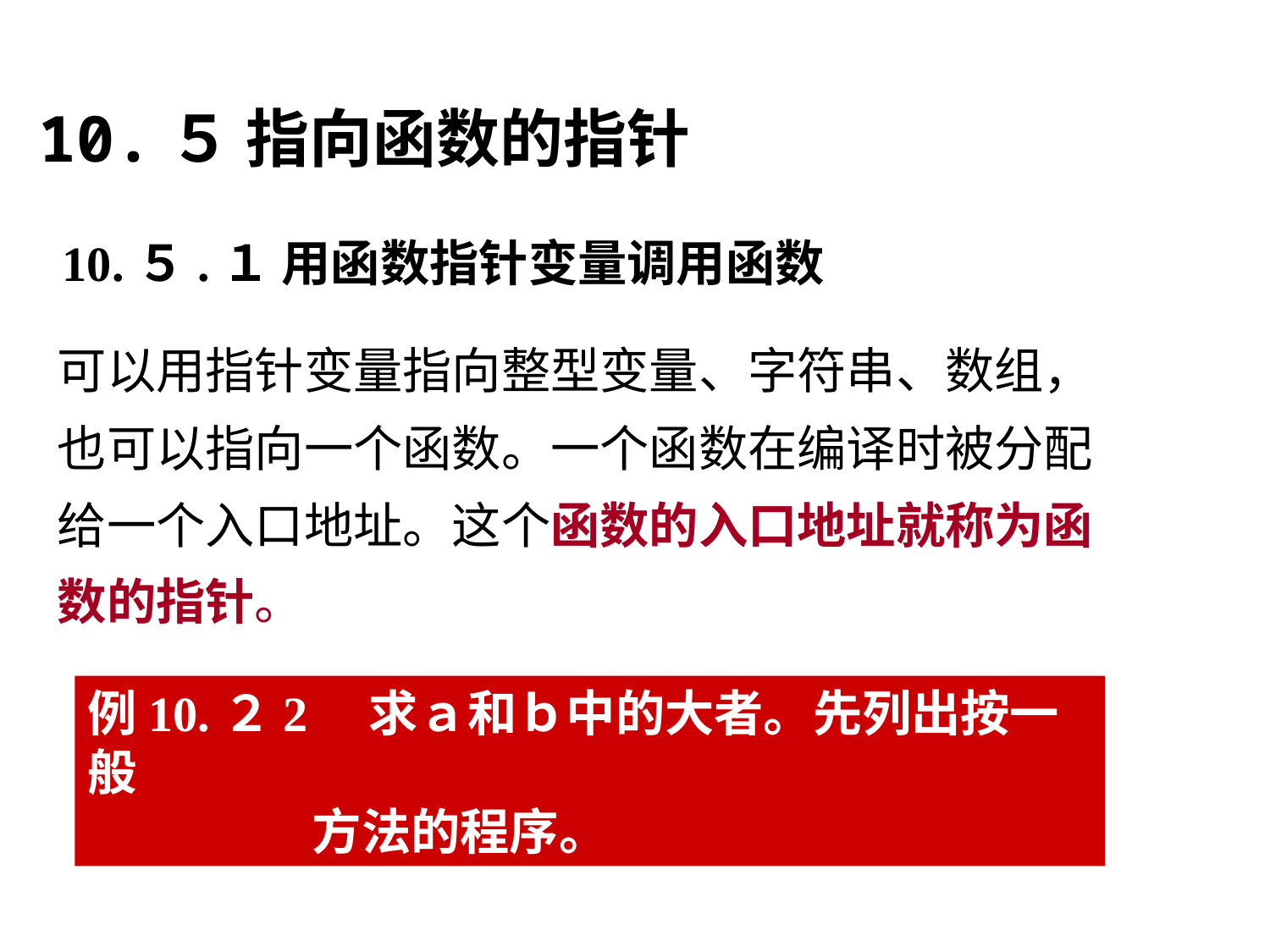

10.５ 指向函数的指针
10.５.１ 用函数指针变量调用函数
可以用指针变量指向整型变量、字符串、数组，也可以指向一个函数。一个函数在编译时被分配给一个入口地址。这个函数的入口地址就称为函数的指针。
例10.２2    求ａ和ｂ中的大者。先列出按一般
                   方法的程序。